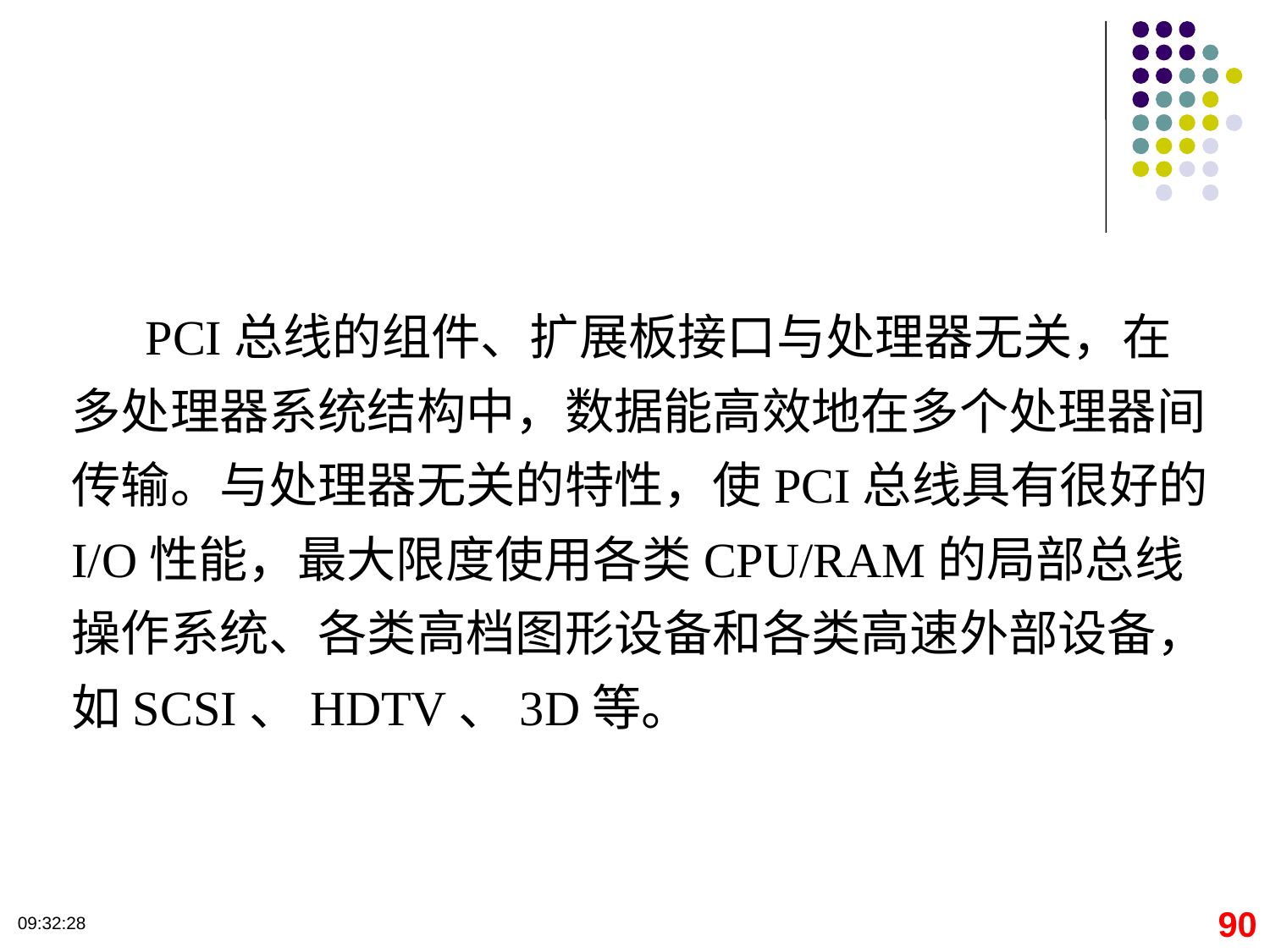

PCI总线的组件、扩展板接口与处理器无关，在多处理器系统结构中，数据能高效地在多个处理器间传输。与处理器无关的特性，使PCI总线具有很好的I/O性能，最大限度使用各类CPU/RAM的局部总线操作系统、各类高档图形设备和各类高速外部设备，如SCSI、HDTV、3D等。
90
09:32:28